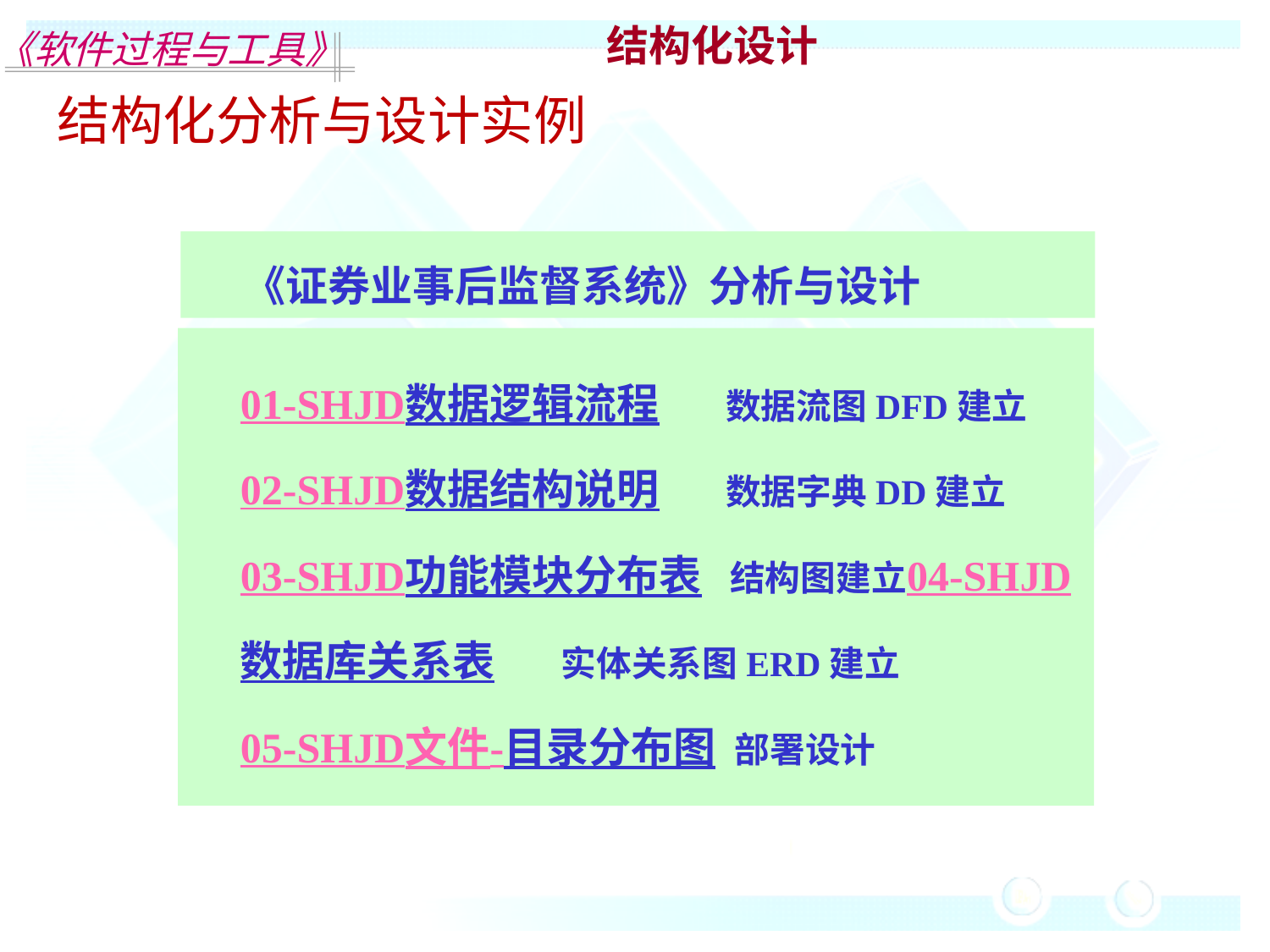

结构化设计
结构化分析与设计实例
《证券业事后监督系统》分析与设计
01-SHJD数据逻辑流程       数据流图DFD建立
02-SHJD数据结构说明       数据字典DD建立
03-SHJD功能模块分布表   结构图建立
04-SHJD数据库关系表       实体关系图ERD建立
05-SHJD文件-目录分布图  部署设计